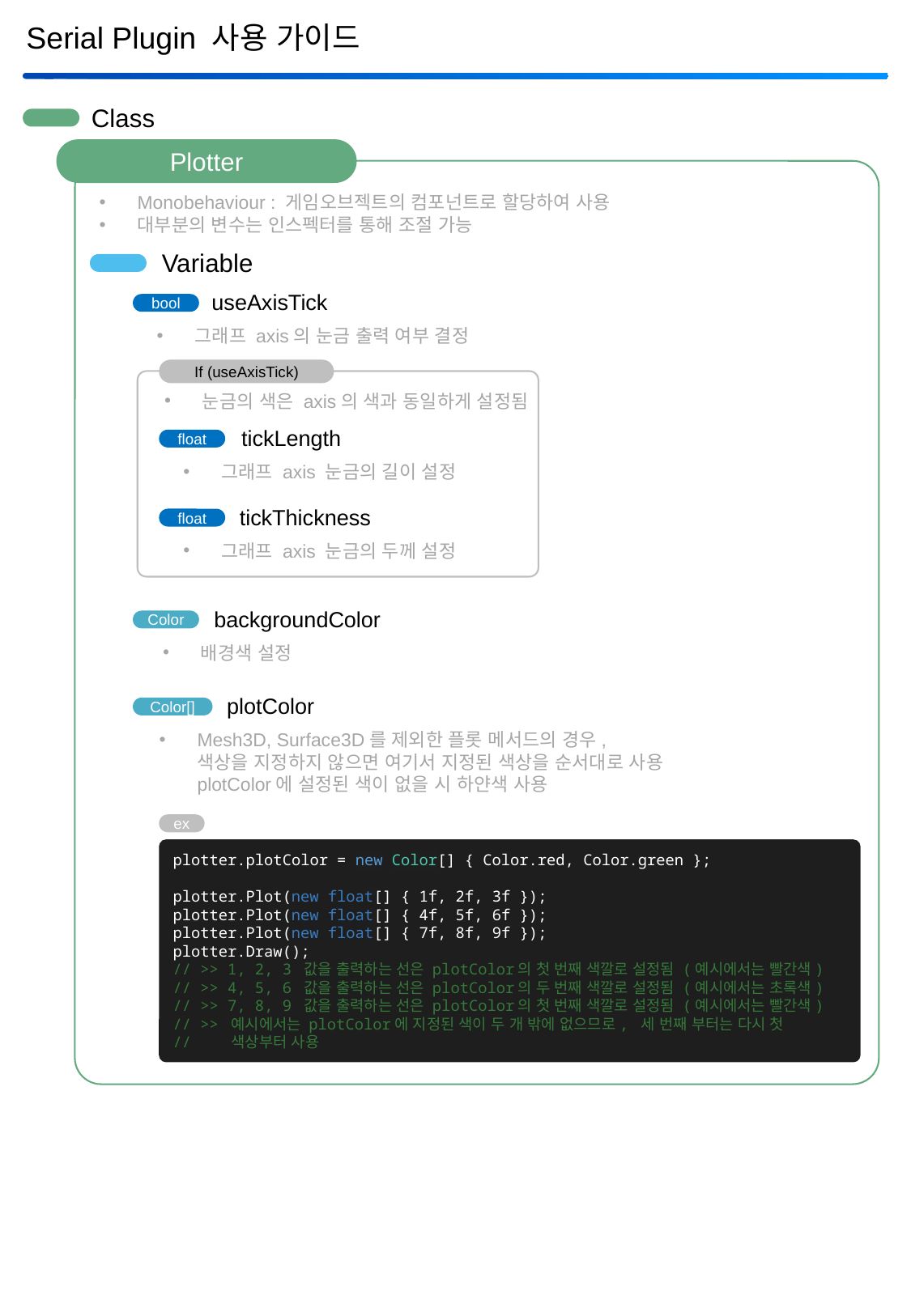

Serial Plugin 사용 가이드

Class

Plotter

Monobehaviour : 게임오브젝트의 컴포넌트로 할당하여 사용
대부분의 변수는 인스펙터를 통해 조절 가능
Variable

useAxisTick
bool
그래프 axis의 눈금 출력 여부 결정
If (useAxisTick)

눈금의 색은 axis의 색과 동일하게 설정됨
tickLength
float
그래프 axis 눈금의 길이 설정
tickThickness
float
그래프 axis 눈금의 두께 설정
backgroundColor
Color
배경색 설정
plotColor
Color[]
Mesh3D, Surface3D를 제외한 플롯 메서드의 경우,
색상을 지정하지 않으면 여기서 지정된 색상을 순서대로 사용
plotColor에 설정된 색이 없을 시 하얀색 사용
ex
plotter.plotColor = new Color[] { Color.red, Color.green };
plotter.Plot(new float[] { 1f, 2f, 3f });
plotter.Plot(new float[] { 4f, 5f, 6f });
plotter.Plot(new float[] { 7f, 8f, 9f });
plotter.Draw();
// >> 1, 2, 3 값을 출력하는 선은 plotColor의 첫 번째 색깔로 설정됨 (예시에서는 빨간색)
// >> 4, 5, 6 값을 출력하는 선은 plotColor의 두 번째 색깔로 설정됨 (예시에서는 초록색)
// >> 7, 8, 9 값을 출력하는 선은 plotColor의 첫 번째 색깔로 설정됨 (예시에서는 빨간색)
// >> 예시에서는 plotColor에 지정된 색이 두 개 밖에 없으므로, 세 번째 부터는 다시 첫
//    색상부터 사용